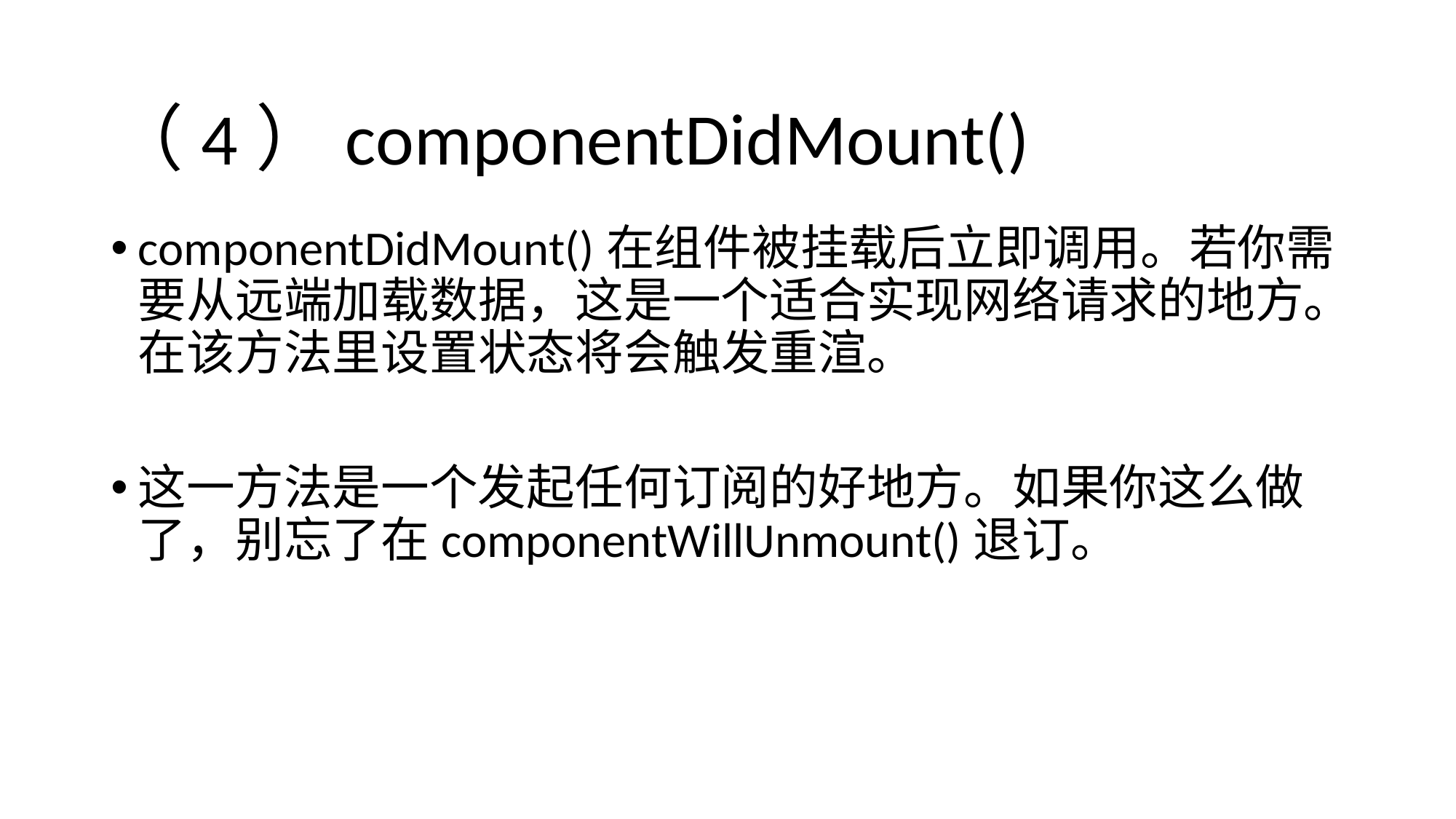

# （4）componentDidMount()
componentDidMount()在组件被挂载后立即调用。若你需要从远端加载数据，这是一个适合实现网络请求的地方。在该方法里设置状态将会触发重渲。

这一方法是一个发起任何订阅的好地方。如果你这么做了，别忘了在componentWillUnmount()退订。